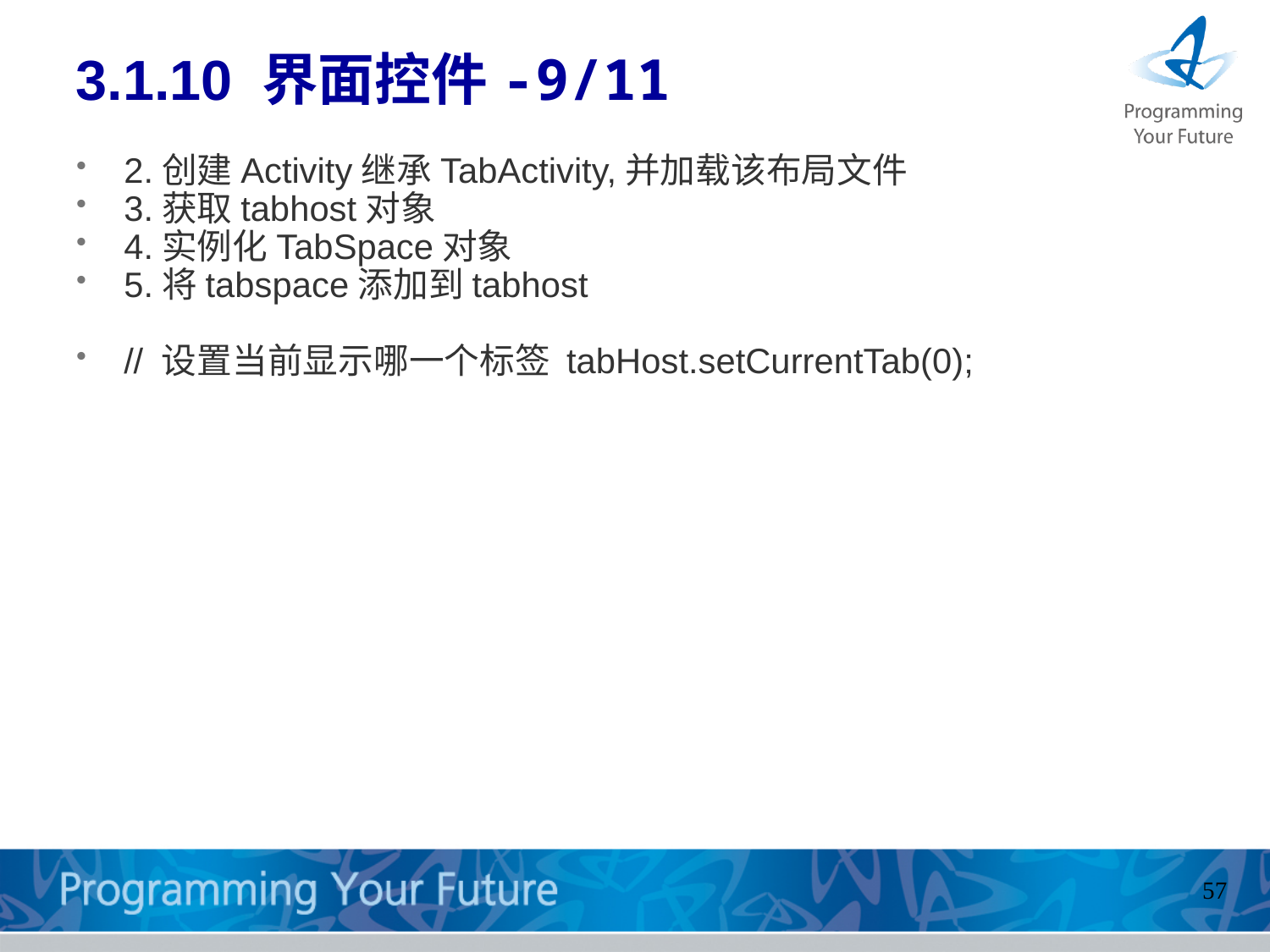

3.1.10 界面控件-9/11
2.创建Activity继承TabActivity,并加载该布局文件
3.获取tabhost对象
4.实例化TabSpace对象
5.将tabspace添加到tabhost

// 设置当前显示哪一个标签 tabHost.setCurrentTab(0);